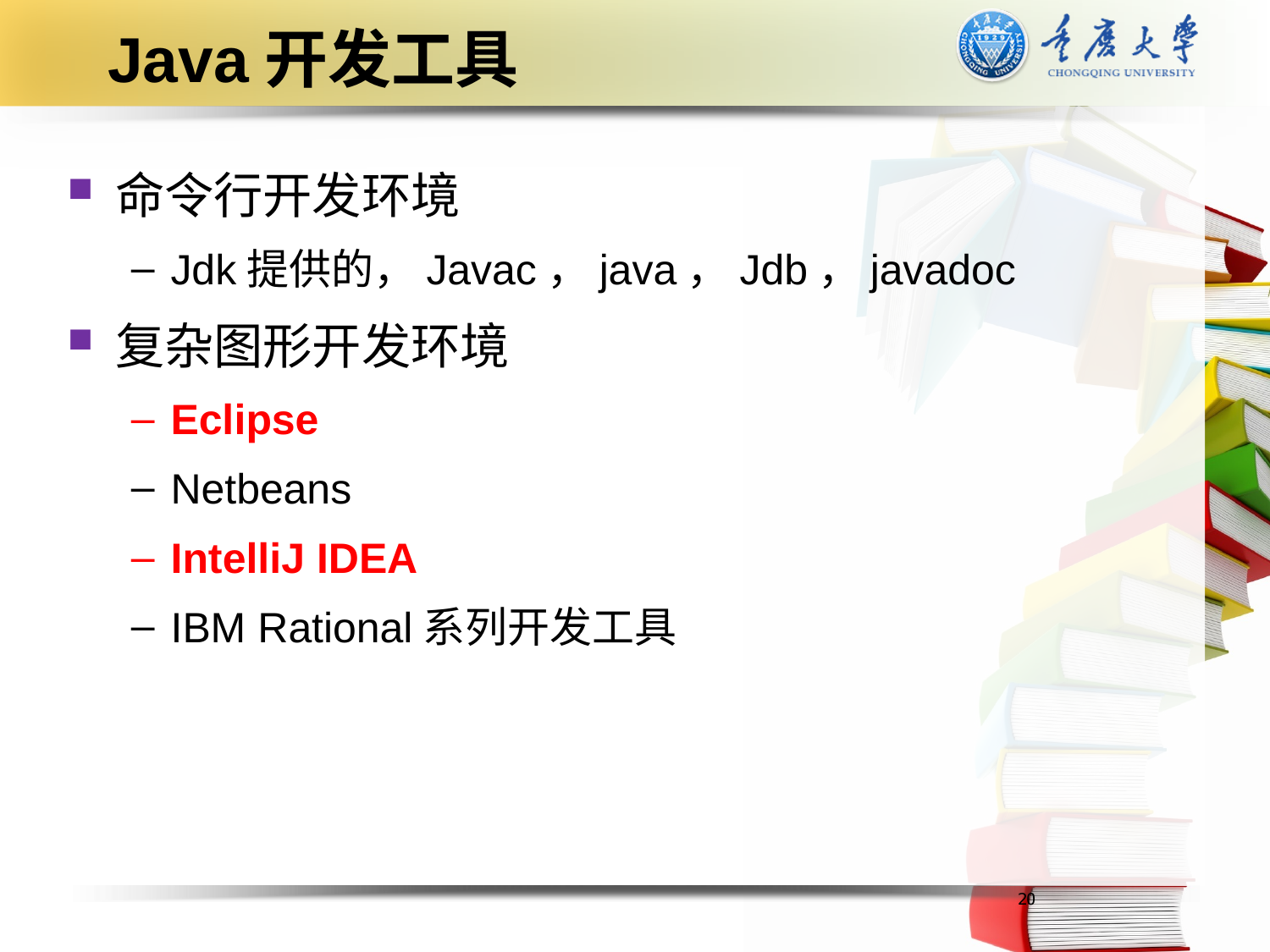

# Java开发工具
命令行开发环境
Jdk提供的，Javac，java，Jdb，javadoc
复杂图形开发环境
Eclipse
Netbeans
IntelliJ IDEA
IBM Rational系列开发工具
20